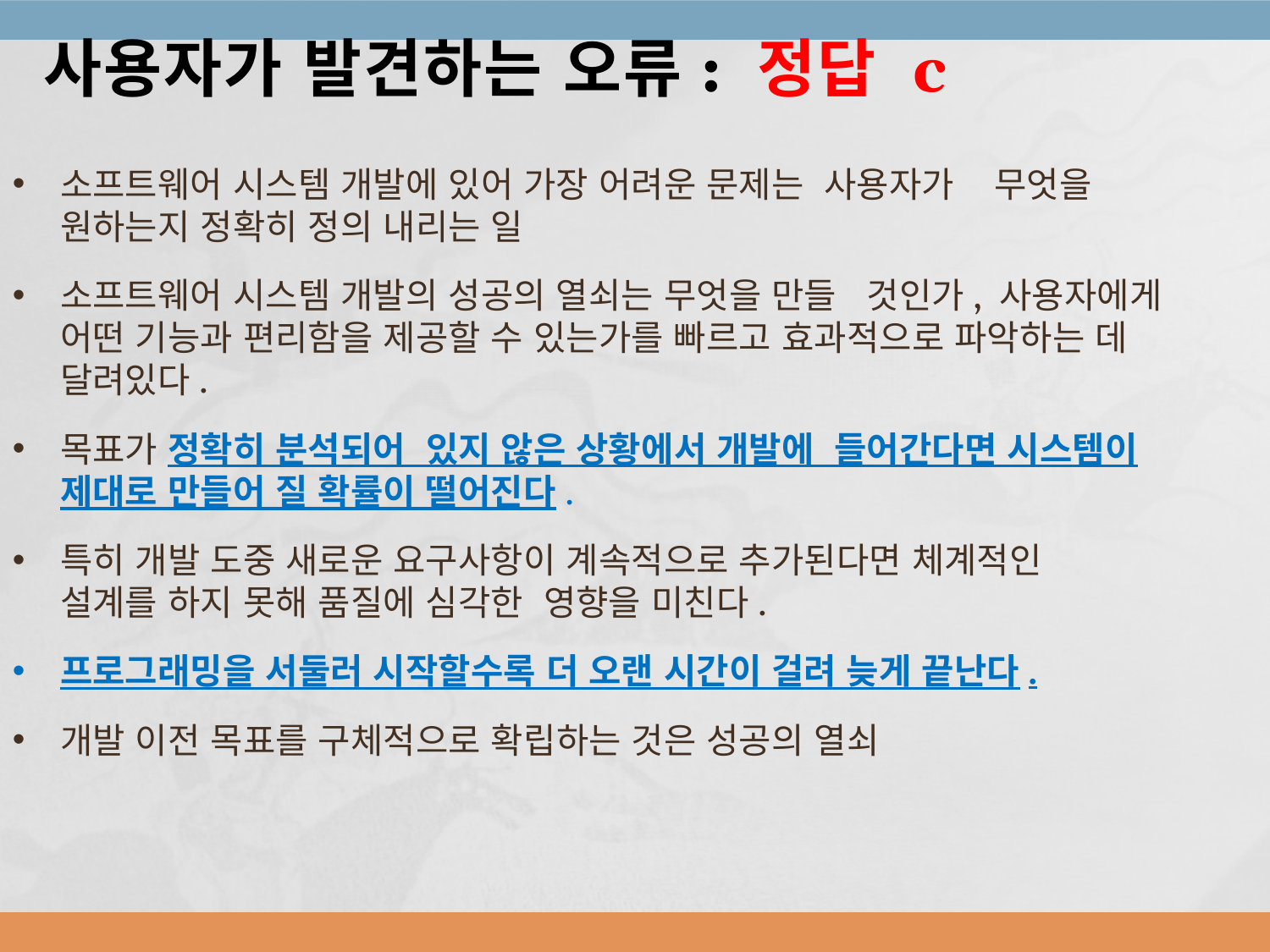

사용자가 발견하는 오류: 정답 c
소프트웨어 시스템 개발에 있어 가장 어려운 문제는  사용자가    무엇을 원하는지 정확히 정의 내리는 일
소프트웨어 시스템 개발의 성공의 열쇠는 무엇을 만들   것인가, 사용자에게 어떤 기능과 편리함을 제공할 수 있는가를 빠르고 효과적으로 파악하는 데 달려있다.
목표가 정확히 분석되어  있지 않은 상황에서 개발에  들어간다면 시스템이 제대로 만들어 질 확률이 떨어진다.
특히 개발 도중 새로운 요구사항이 계속적으로 추가된다면 체계적인     설계를 하지 못해 품질에 심각한  영향을 미친다.
프로그래밍을 서둘러 시작할수록 더 오랜 시간이 걸려 늦게 끝난다.
개발 이전 목표를 구체적으로 확립하는 것은 성공의 열쇠